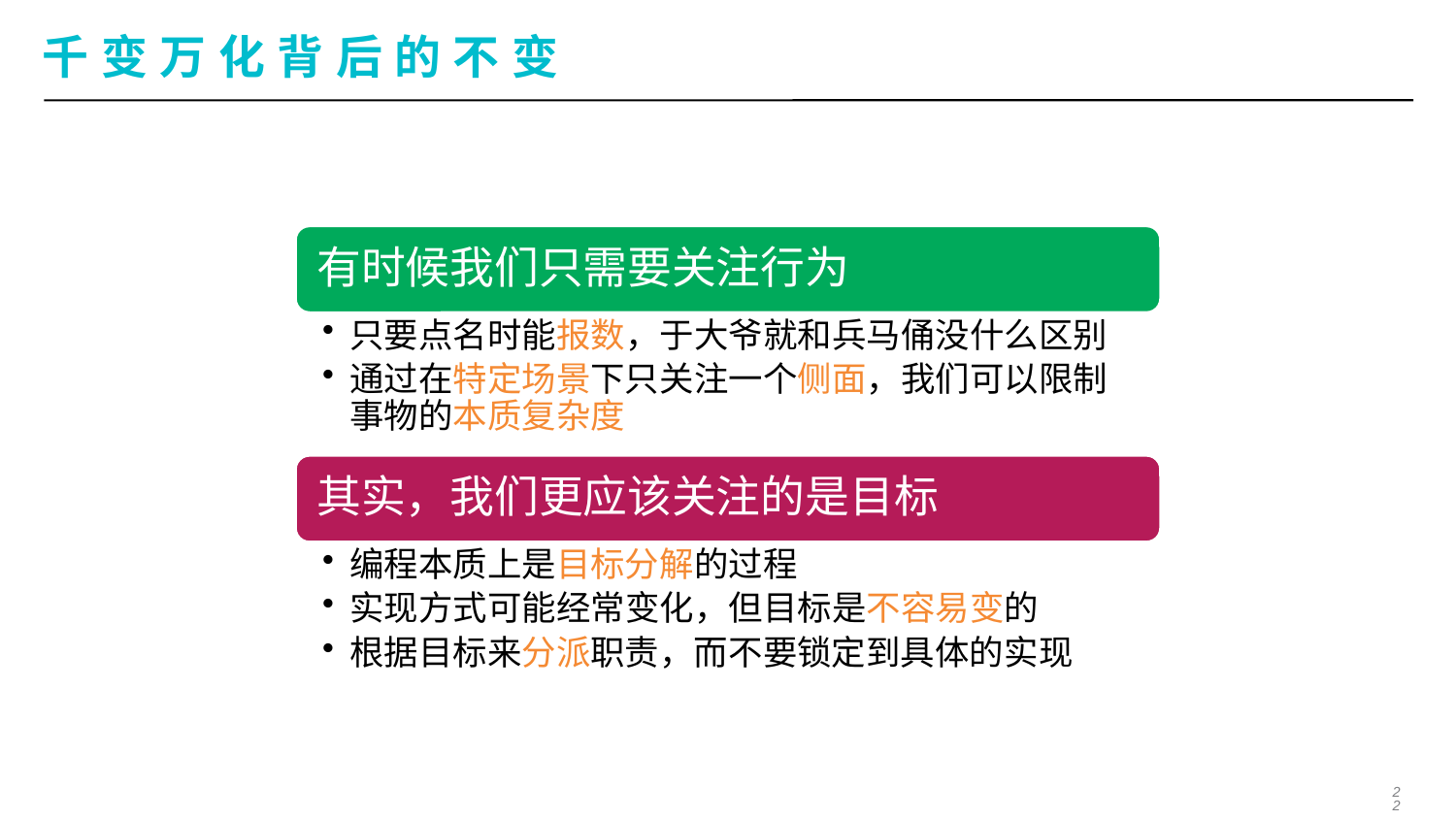

# 千变万化背后的不变
有时候我们只需要关注行为
只要点名时能报数，于大爷就和兵马俑没什么区别
通过在特定场景下只关注一个侧面，我们可以限制事物的本质复杂度
其实，我们更应该关注的是目标
编程本质上是目标分解的过程
实现方式可能经常变化，但目标是不容易变的
根据目标来分派职责，而不要锁定到具体的实现
22